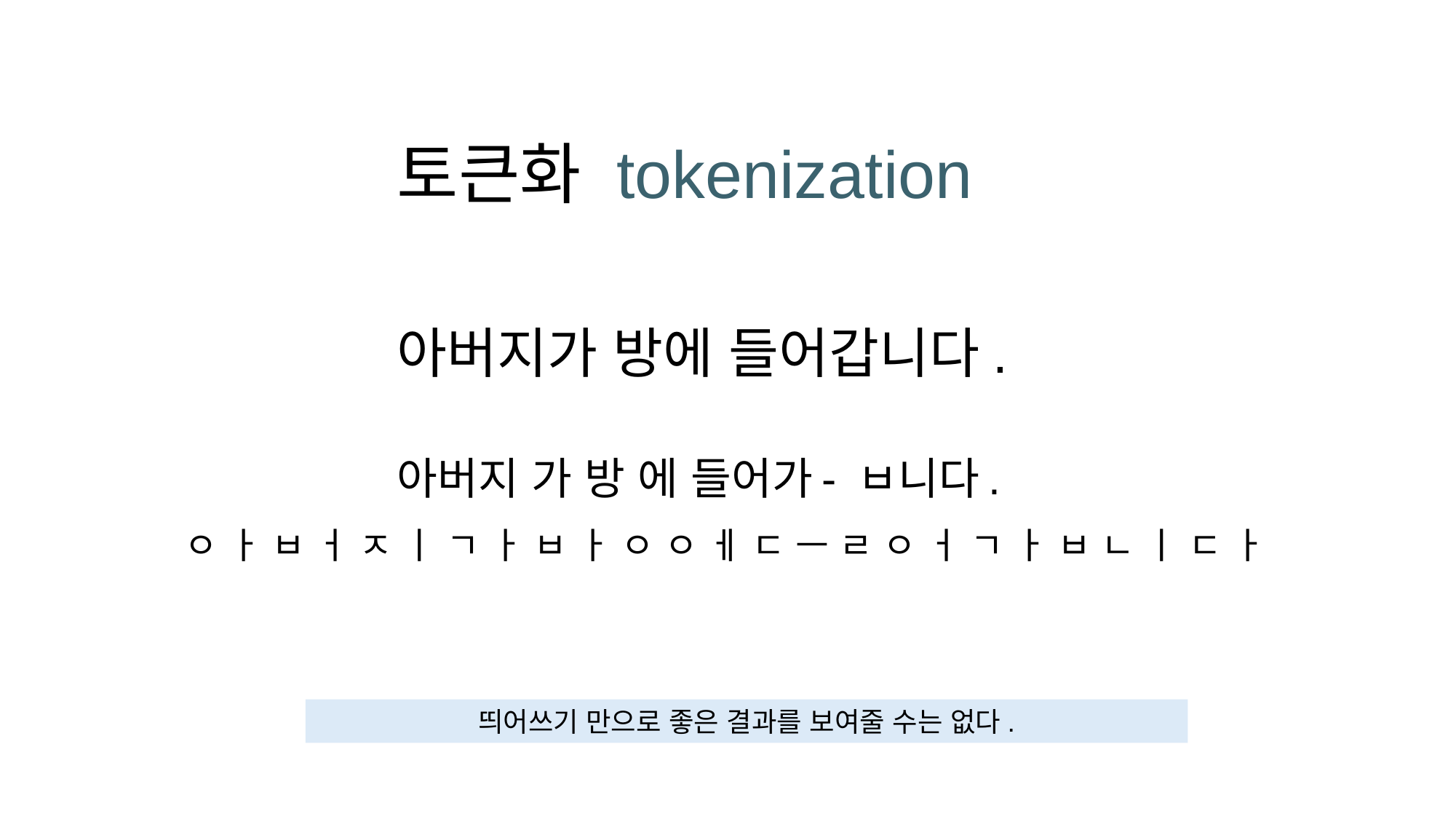

# 토큰화 tokenization
아버지가 방에 들어갑니다.
아버지 가 방 에 들어가- ㅂ니다.
ㅇ ㅏ ㅂ ㅓ ㅈ ㅣ ㄱ ㅏ ㅂ ㅏ ㅇ ㅇ ㅔ ㄷ ㅡ ㄹ ㅇ ㅓ ㄱ ㅏ ㅂ ㄴ ㅣ ㄷ ㅏ
띄어쓰기 만으로 좋은 결과를 보여줄 수는 없다.